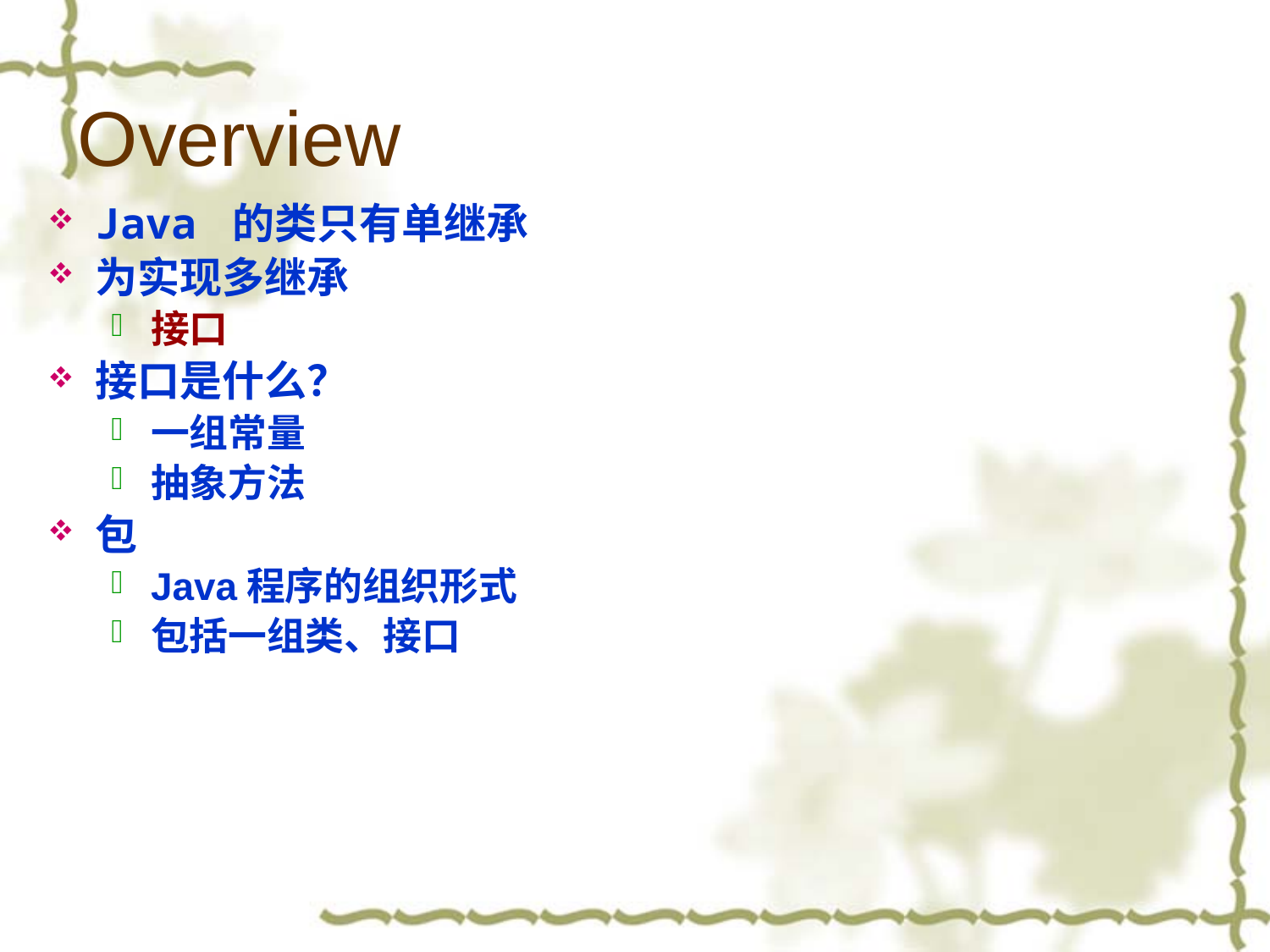

# Overview
Java 的类只有单继承
为实现多继承
接口
接口是什么？
一组常量
抽象方法
包
Java程序的组织形式
包括一组类、接口